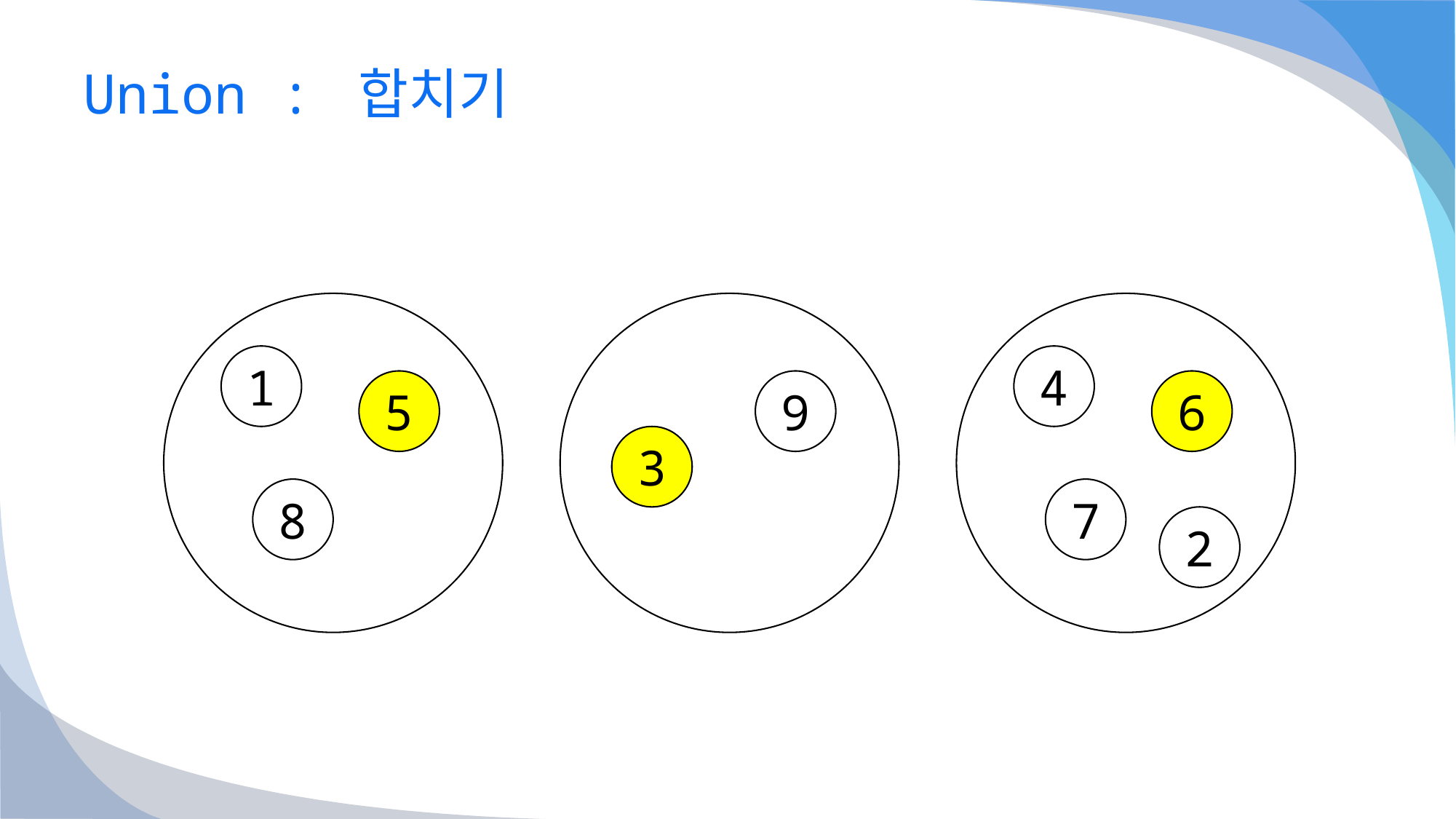

# Union : 합치기

1
4
5
9
6
3
8
7
2